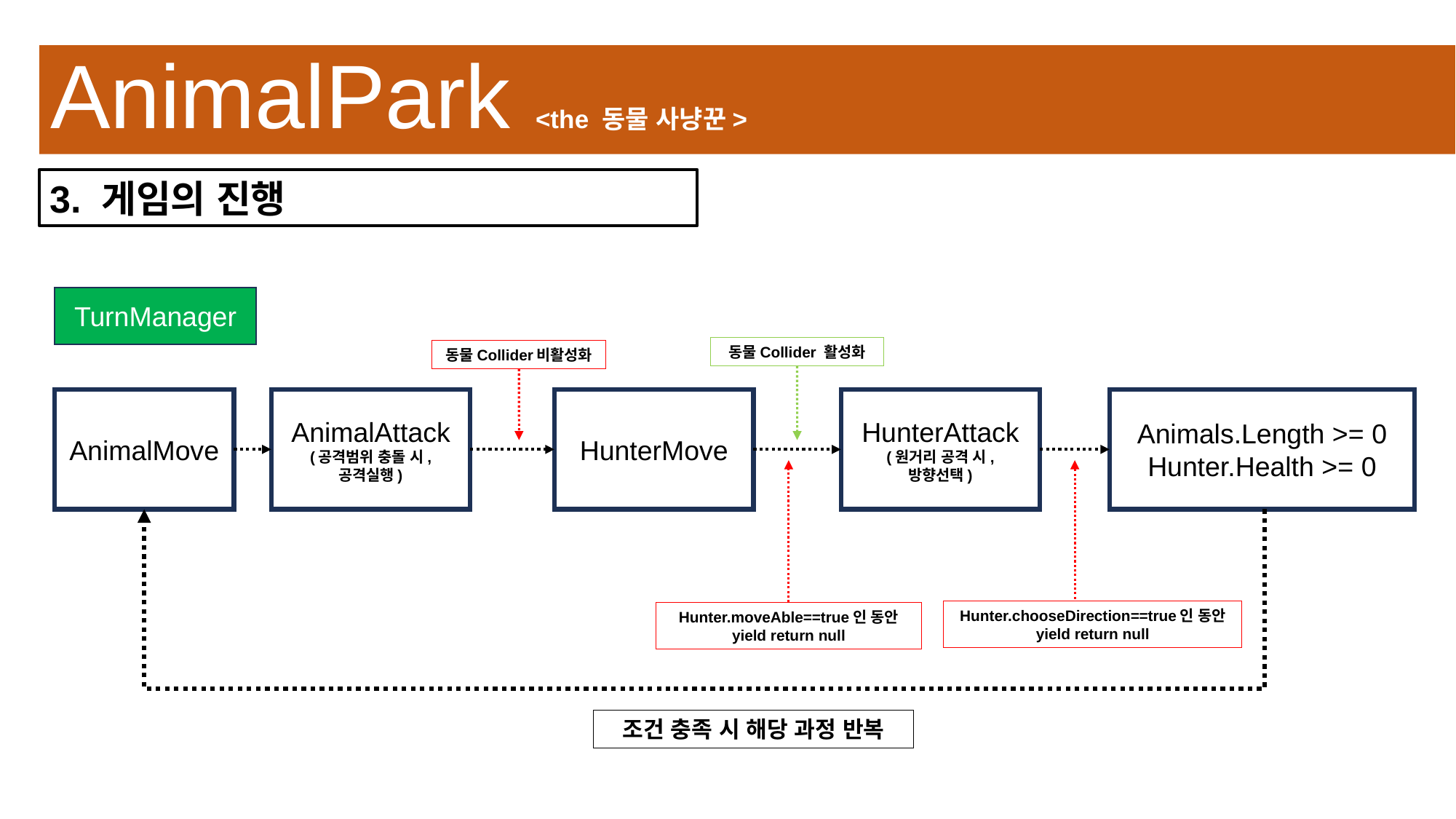

# AnimalPark <the 동물 사냥꾼>
3. 게임의 진행
TurnManager
동물Collider 활성화
동물Collider비활성화
HunterAttack
(원거리 공격 시,
방향선택)
Animals.Length >= 0
Hunter.Health >= 0
AnimalAttack
(공격범위 충돌 시,
공격실행)
HunterMove
AnimalMove
Hunter.chooseDirection==true인 동안
yield return null
Hunter.moveAble==true인 동안
yield return null
조건 충족 시 해당 과정 반복